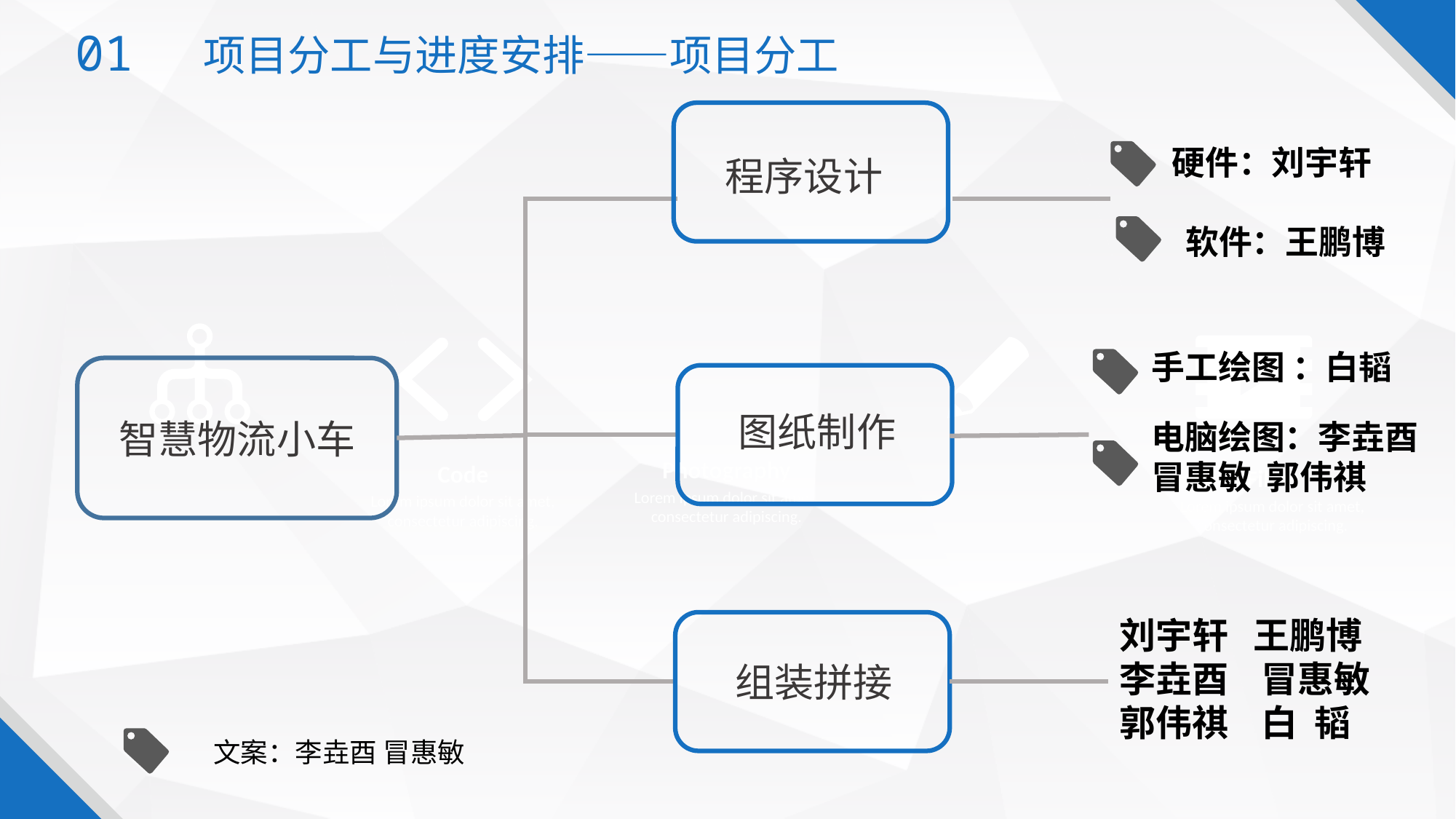

01  项目分工与进度安排——项目分工

硬件：刘宇轩

程序设计
软件：王鹏博

手工绘图 ：白韬

智慧物流小车

图纸制作
电脑绘图：李垚酉冒惠敏  郭伟祺

Photography
Lorem ipsum dolor sit amet, consectetur adipiscing.
Code
Lorem ipsum dolor sit amet, consectetur adipiscing.
Films
Lorem ipsum dolor sit amet, consectetur adipiscing.
刘宇轩   王鹏博
李垚酉    冒惠敏
郭伟祺    白  韬

组装拼接

文案：李垚酉 冒惠敏